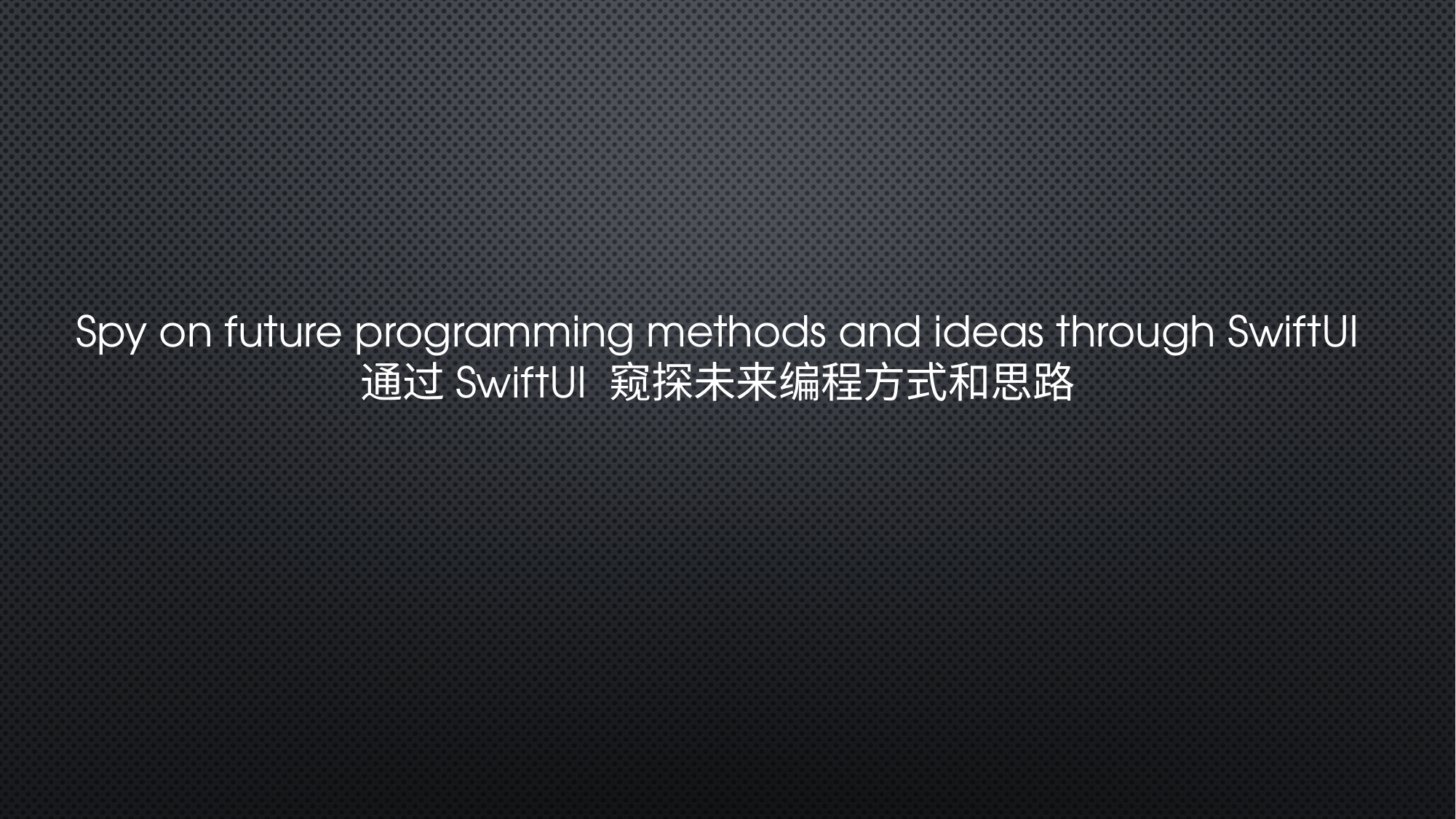

Spy on future programming methods and ideas through SwiftUI
通过SwiftUI 窥探未来编程方式和思路